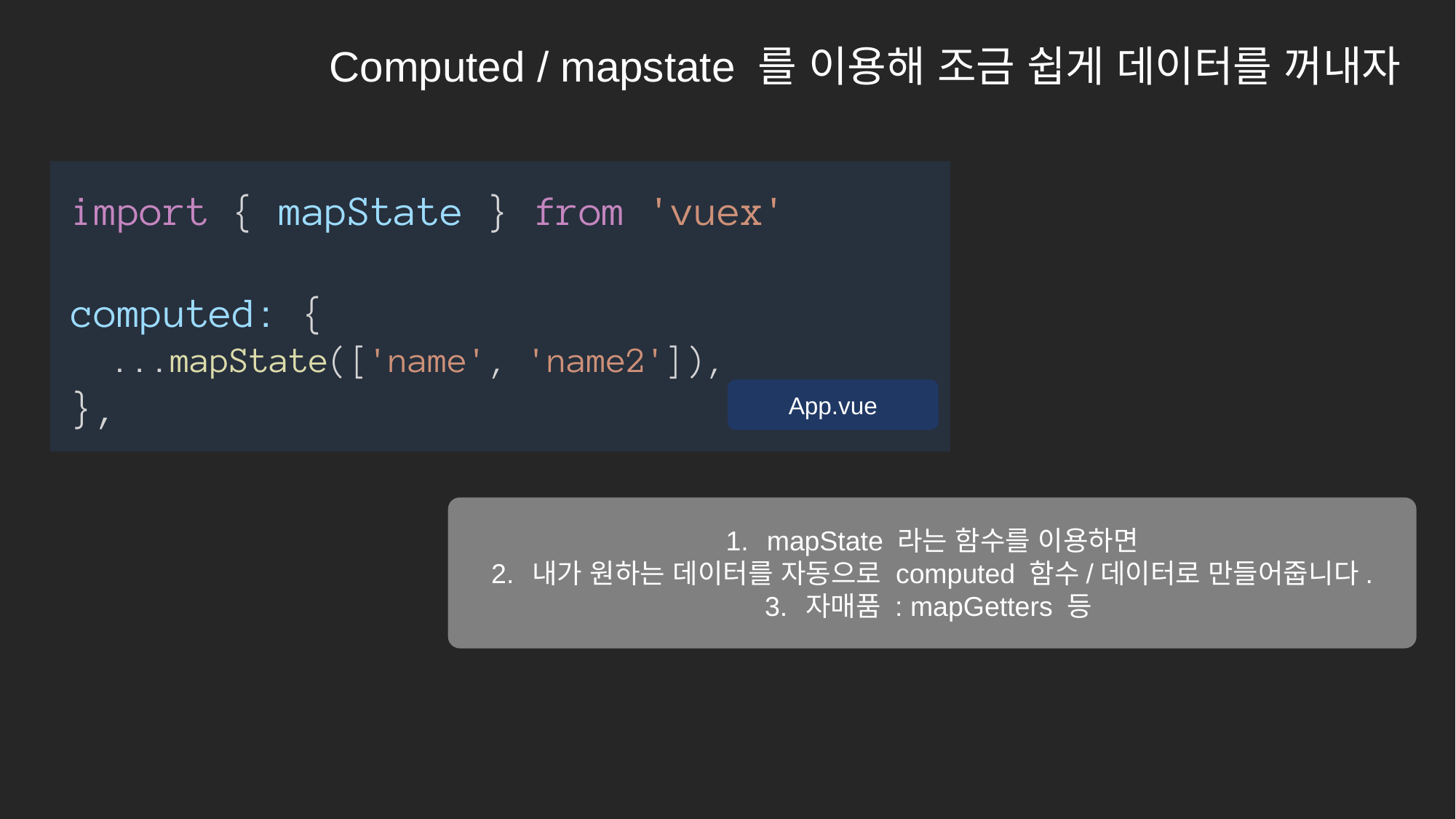

Computed / mapstate 를 이용해 조금 쉽게 데이터를 꺼내자
import { mapState } from 'vuex'

computed: {
  ...mapState(['name', 'name2']),
},
App.vue
mapState 라는 함수를 이용하면
내가 원하는 데이터를 자동으로 computed 함수/데이터로 만들어줍니다.
자매품 : mapGetters 등